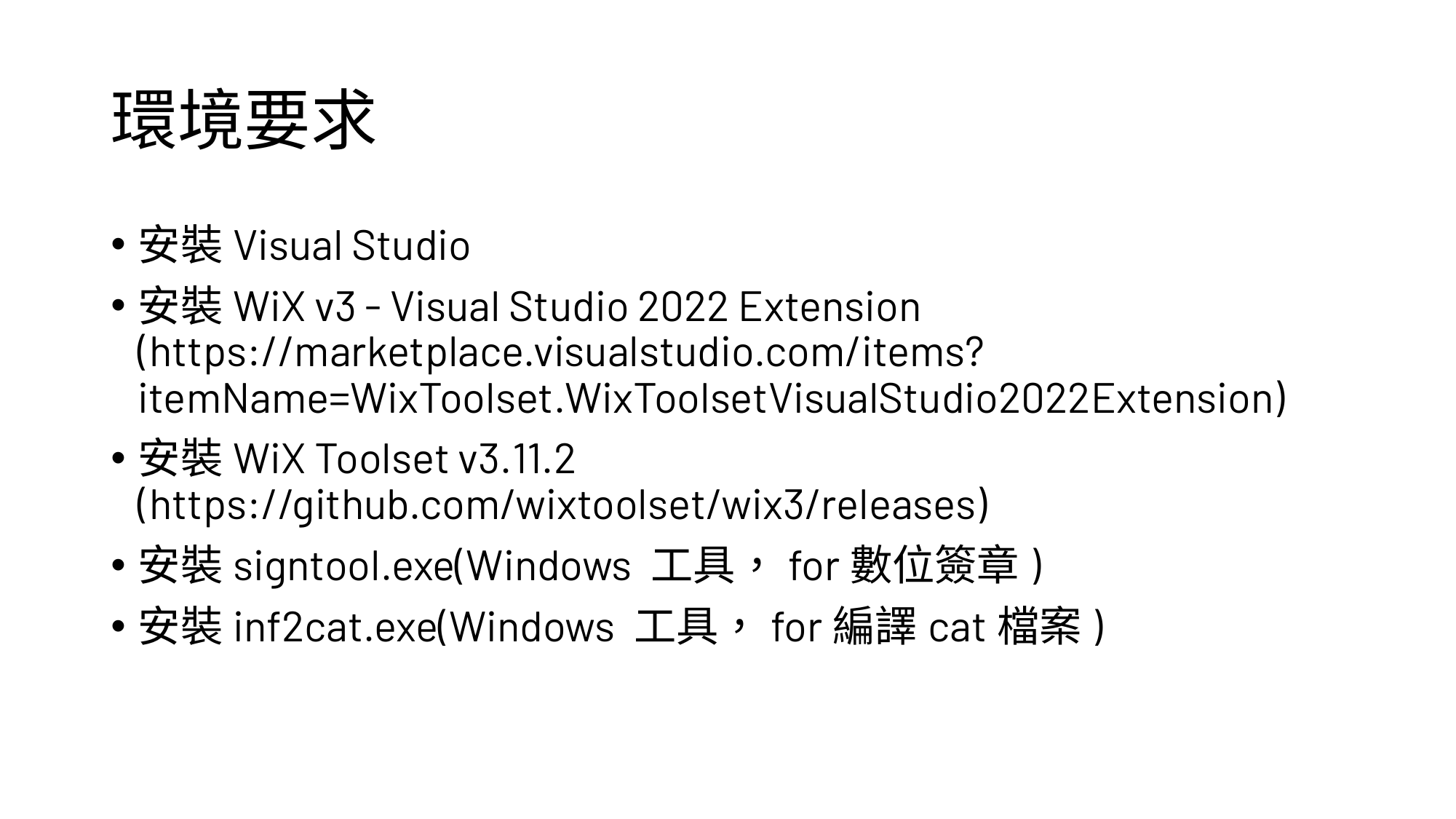

# 環境要求
安裝Visual Studio
安裝WiX v3 - Visual Studio 2022 Extension
(https://marketplace.visualstudio.com/items?itemName=WixToolset.WixToolsetVisualStudio2022Extension)
安裝WiX Toolset v3.11.2
(https://github.com/wixtoolset/wix3/releases)
安裝signtool.exe(Windows 工具，for數位簽章)
安裝inf2cat.exe(Windows 工具，for編譯cat檔案)